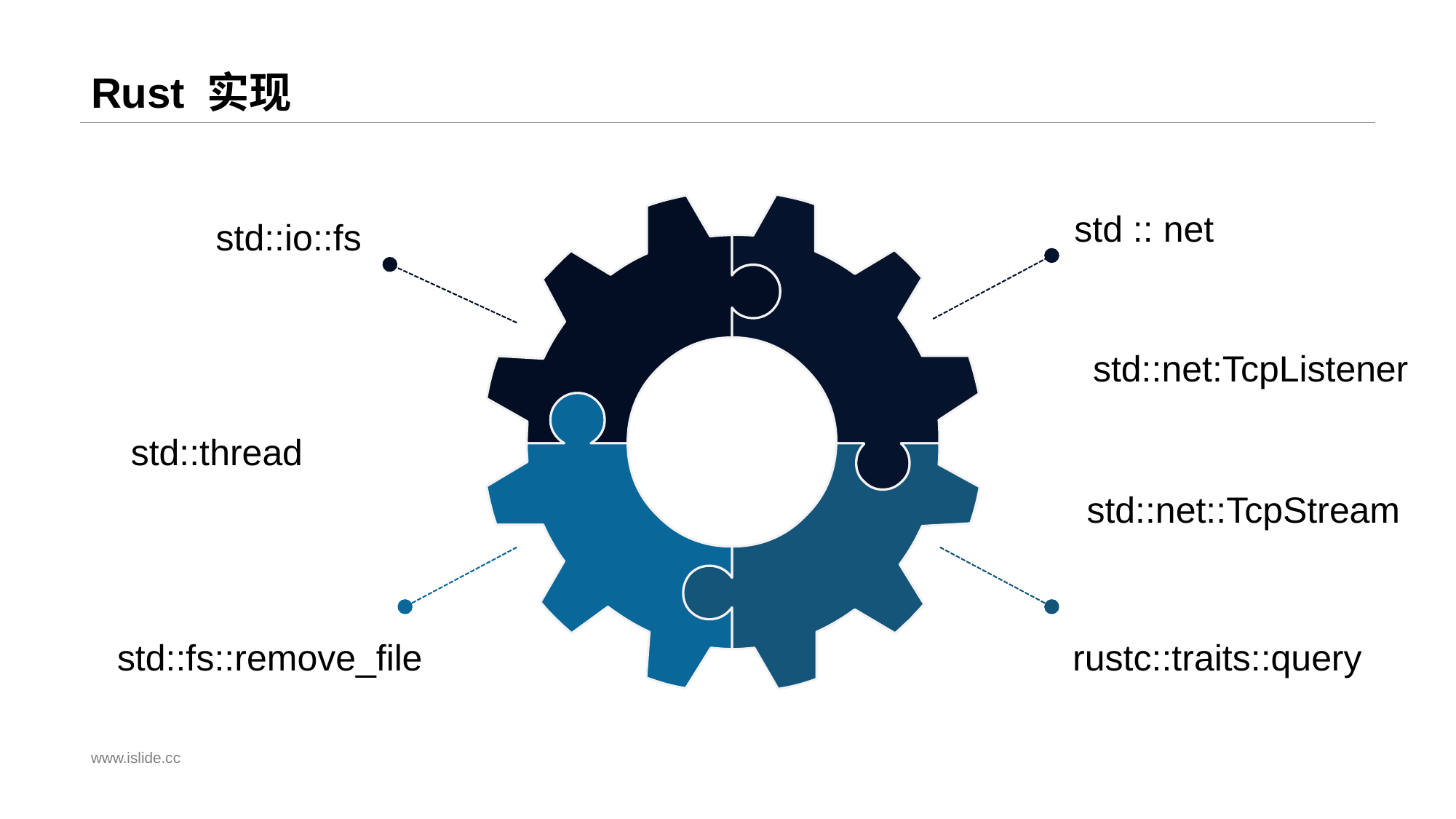

# Rust 实现

std :: net
std::io::fs
std::net:TcpListener
std::thread

std::net::TcpStream
std::fs::remove_file
rustc::traits::query
www.islide.cc
7